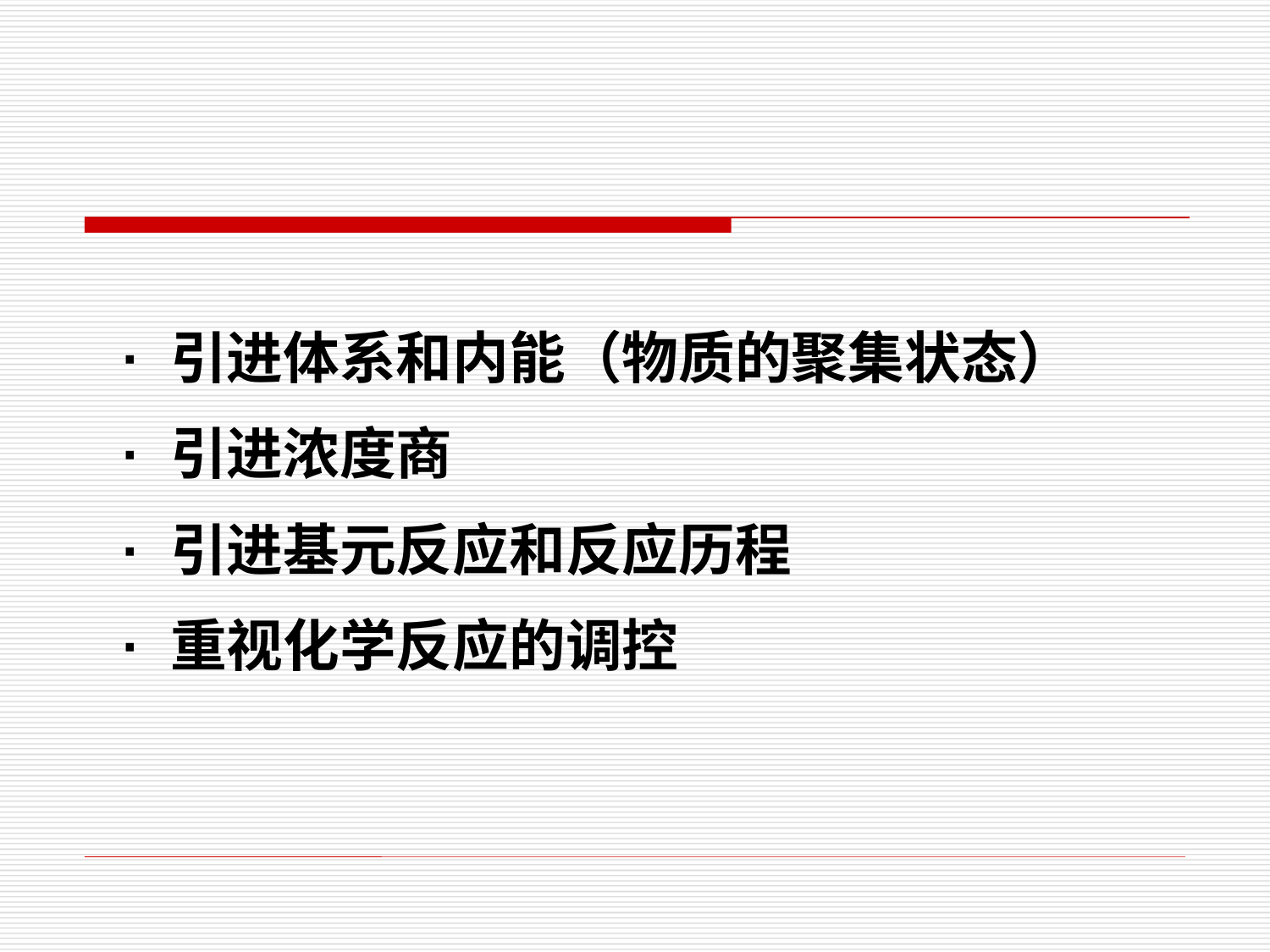

· 引进体系和内能（物质的聚集状态）
· 引进浓度商
· 引进基元反应和反应历程
· 重视化学反应的调控